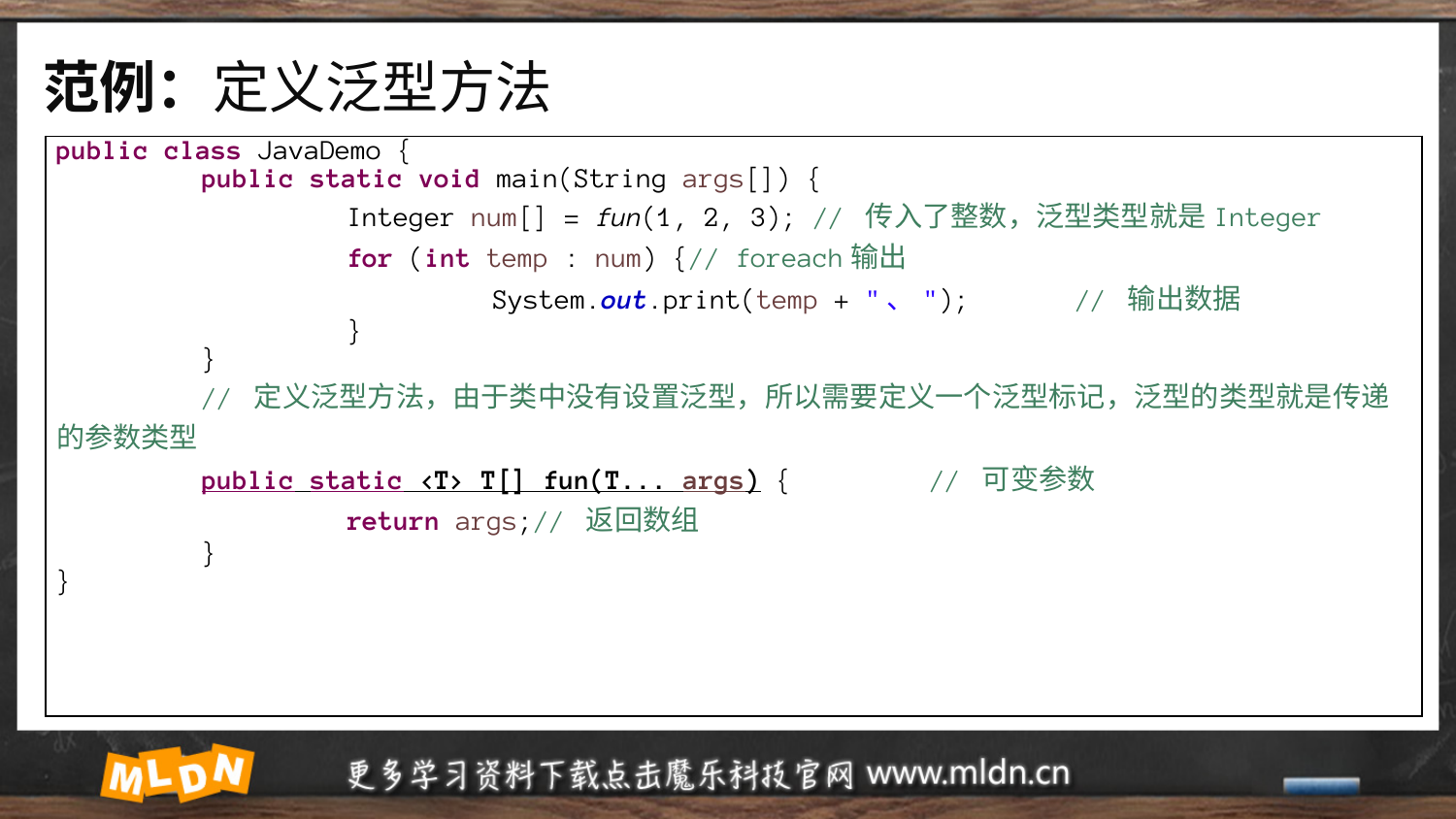

# 范例：定义泛型方法
| public class JavaDemo { public static void main(String args[]) { Integer num[] = fun(1, 2, 3); // 传入了整数，泛型类型就是Integer for (int temp : num) {// foreach输出 System.out.print(temp + "、"); // 输出数据 } } // 定义泛型方法，由于类中没有设置泛型，所以需要定义一个泛型标记，泛型的类型就是传递的参数类型 public static <T> T[] fun(T... args) { // 可变参数 return args;// 返回数组 } } |
| --- |